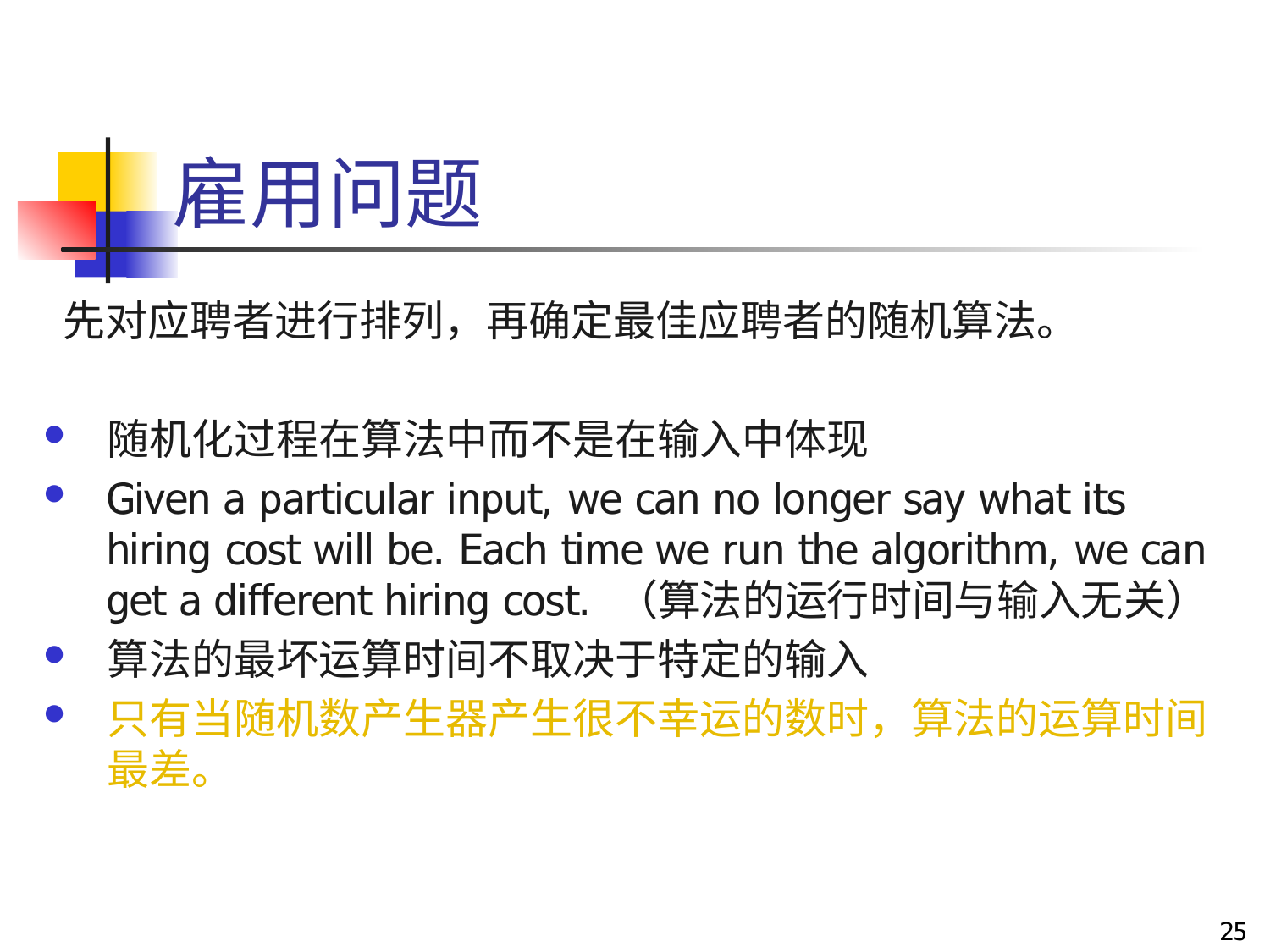

# 雇用问题
 先对应聘者进行排列，再确定最佳应聘者的随机算法。

随机化过程在算法中而不是在输入中体现
Given a particular input, we can no longer say what its hiring cost will be. Each time we run the algorithm, we can get a different hiring cost. （算法的运行时间与输入无关）
算法的最坏运算时间不取决于特定的输入
只有当随机数产生器产生很不幸运的数时，算法的运算时间最差。
25